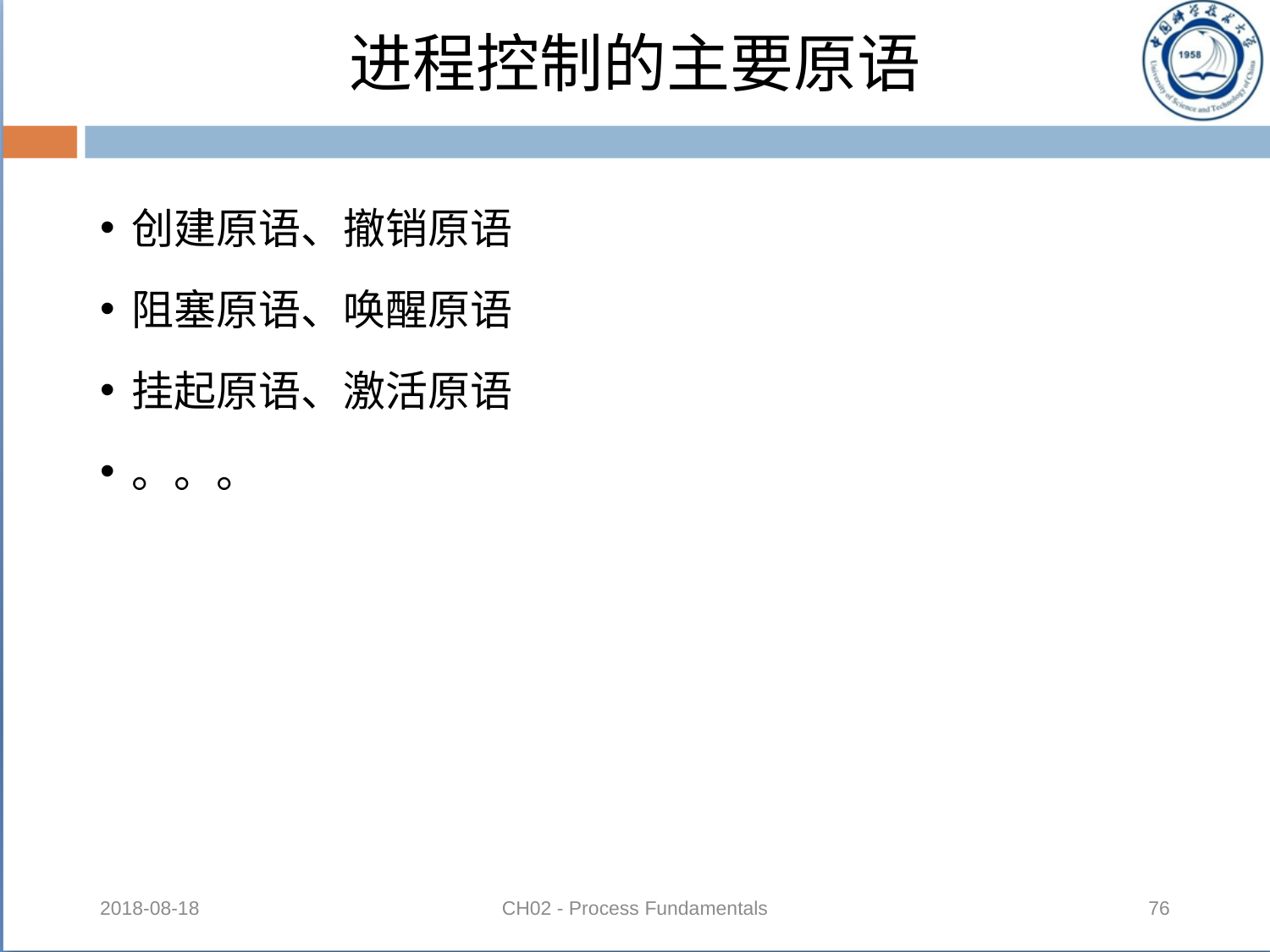

# 进程控制的主要原语
创建原语、撤销原语
阻塞原语、唤醒原语
挂起原语、激活原语
。。。

2018-08-18
CH02 - Process Fundamentals
76